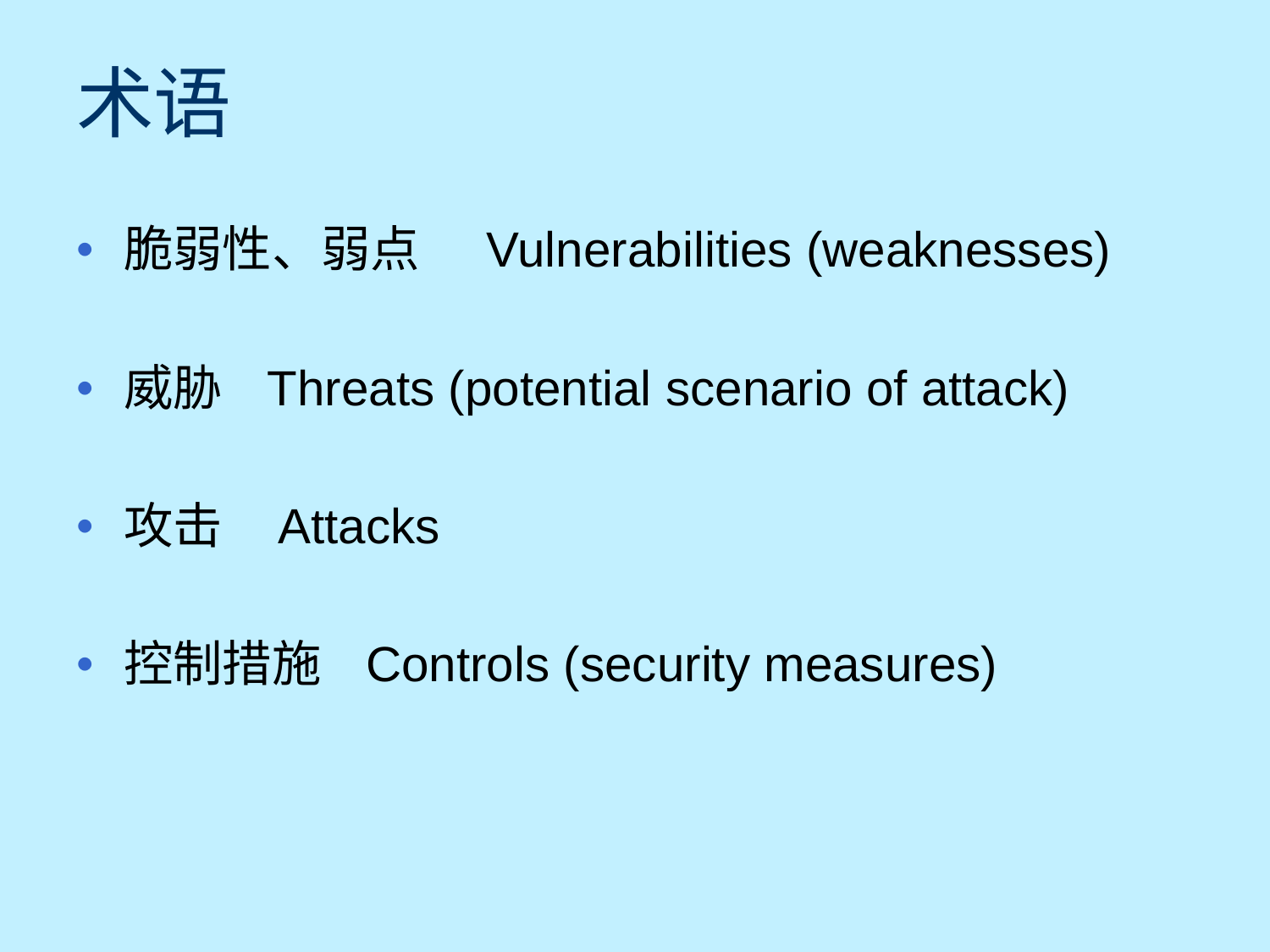

# 术语
脆弱性、弱点     Vulnerabilities (weaknesses)

威胁   Threats (potential scenario of attack)

攻击    Attacks

控制措施   Controls (security measures)
24